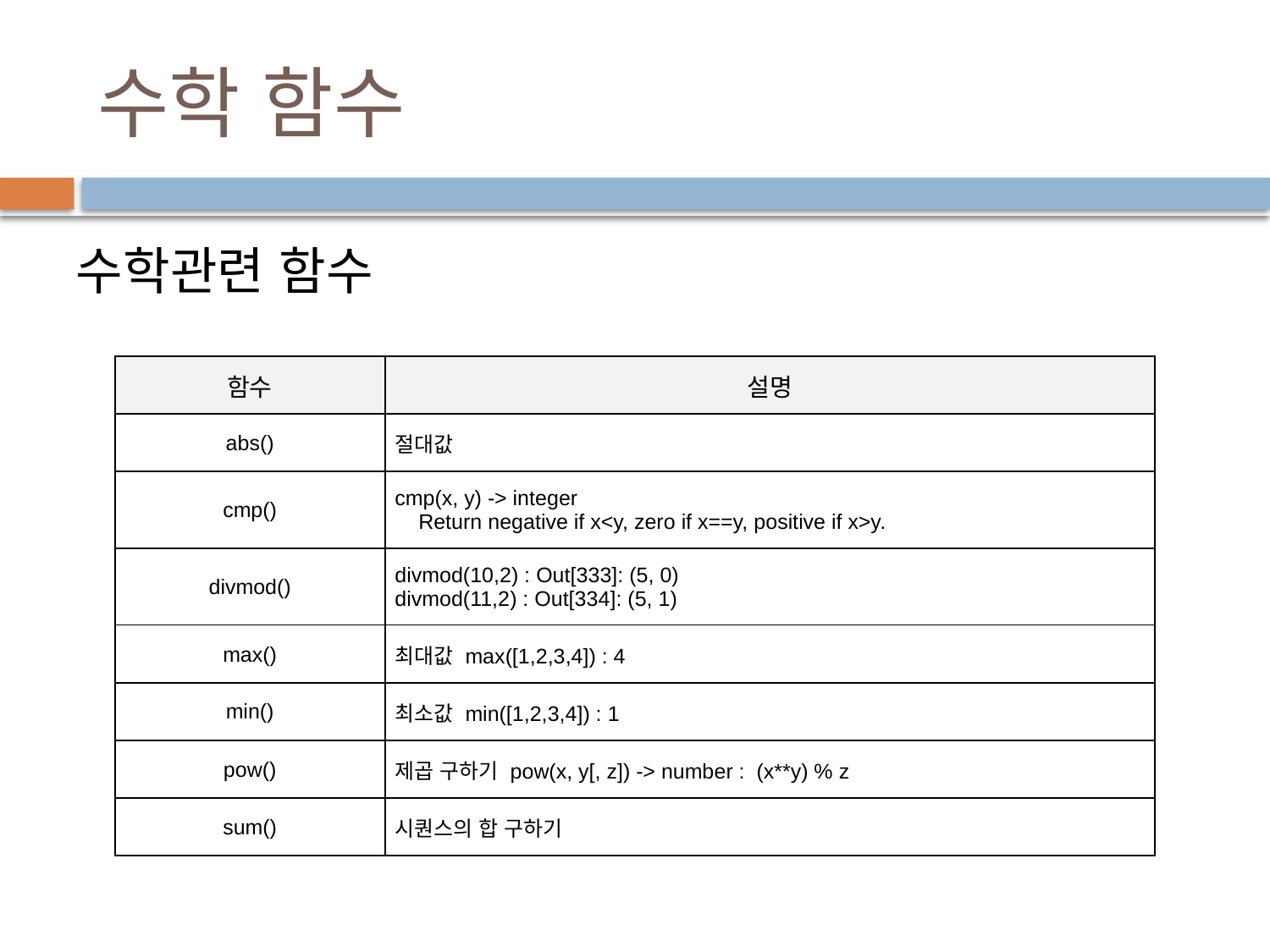

# 수학 함수
수학관련 함수
| 함수 | 설명 |
| --- | --- |
| abs() | 절대값 |
| cmp() | cmp(x, y) -> integer Return negative if x<y, zero if x==y, positive if x>y. |
| divmod() | divmod(10,2) : Out[333]: (5, 0) divmod(11,2) : Out[334]: (5, 1) |
| max() | 최대값 max([1,2,3,4]) : 4 |
| min() | 최소값 min([1,2,3,4]) : 1 |
| pow() | 제곱 구하기 pow(x, y[, z]) -> number : (x\*\*y) % z |
| sum() | 시퀀스의 합 구하기 |